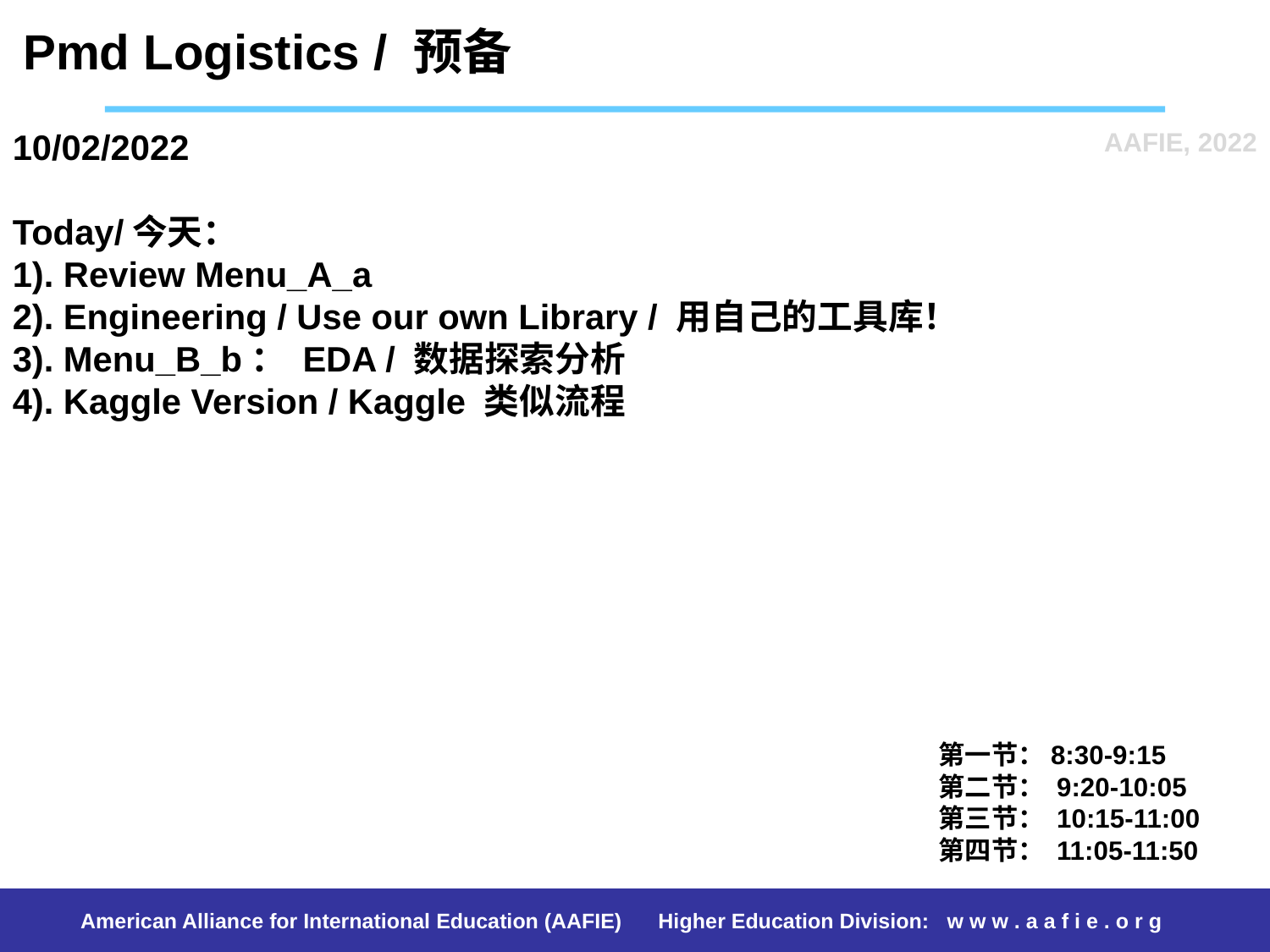

Pmd Logistics / 预备
AAFIE, 2022
# 10/02/2022 Today/今天： 1). Review Menu_A_a 2). Engineering / Use our own Library / 用自己的工具库！ 3). Menu_B_b： EDA / 数据探索分析 4). Kaggle Version / Kaggle 类似流程
第一节：8:30-9:15
第二节： 9:20-10:05
第三节： 10:15-11:00
第四节： 11:05-11:50